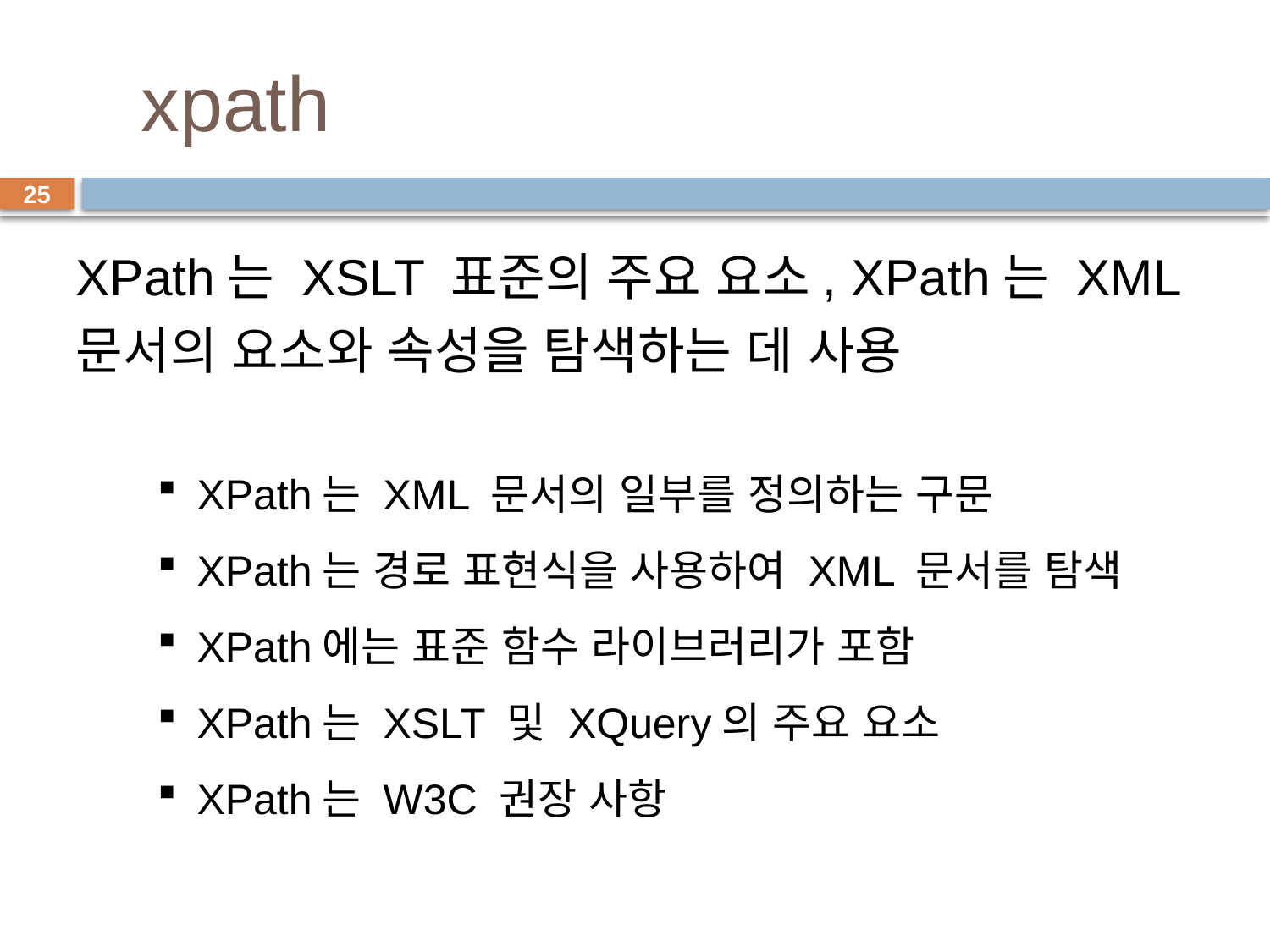

# xpath
25
XPath는 XSLT 표준의 주요 요소, XPath는 XML 문서의 요소와 속성을 탐색하는 데 사용
XPath는 XML 문서의 일부를 정의하는 구문
XPath는 경로 표현식을 사용하여 XML 문서를 탐색
XPath에는 표준 함수 라이브러리가 포함
XPath는 XSLT 및 XQuery의 주요 요소
XPath는 W3C 권장 사항